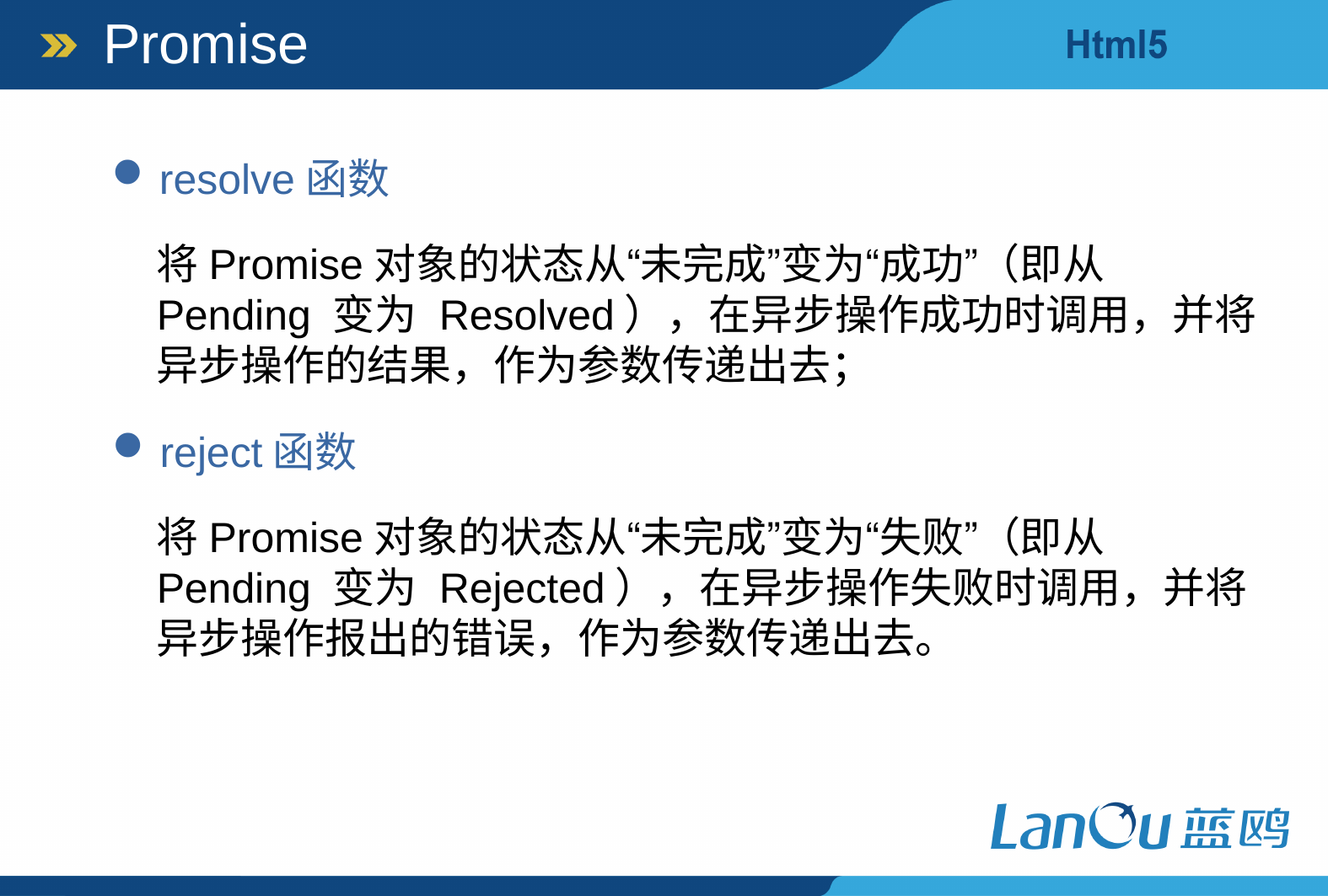

Promise
resolve函数
将Promise对象的状态从“未完成”变为“成功”（即从 Pending 变为 Resolved），在异步操作成功时调用，并将异步操作的结果，作为参数传递出去；
reject函数
将Promise对象的状态从“未完成”变为“失败”（即从 Pending 变为 Rejected），在异步操作失败时调用，并将异步操作报出的错误，作为参数传递出去。